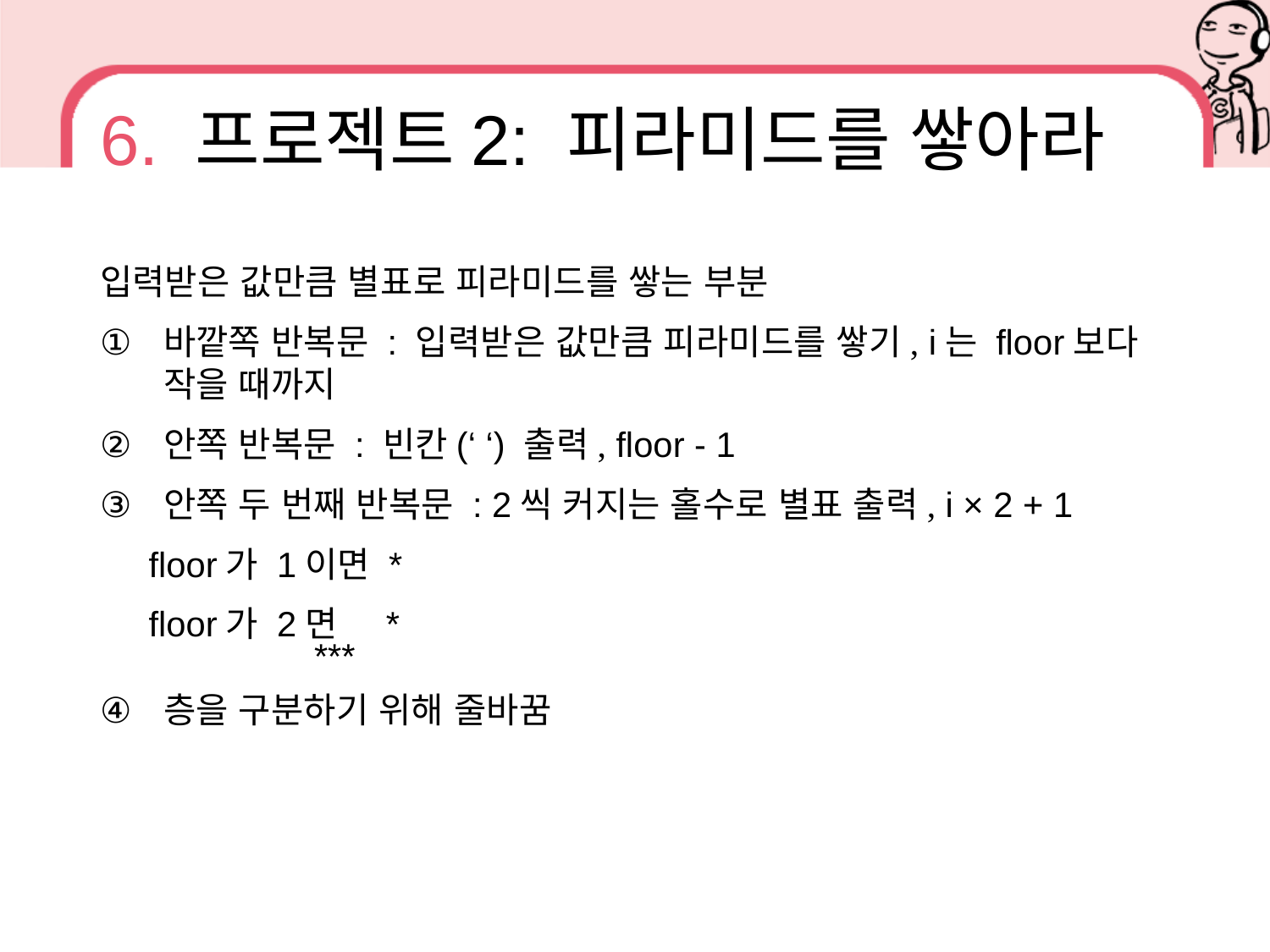

# 6. 프로젝트2: 피라미드를 쌓아라
입력받은 값만큼 별표로 피라미드를 쌓는 부분
바깥쪽 반복문 : 입력받은 값만큼 피라미드를 쌓기, i는 floor보다 작을 때까지
안쪽 반복문 : 빈칸(‘ ‘) 출력, floor - 1
안쪽 두 번째 반복문 : 2씩 커지는 홀수로 별표 출력, i × 2 + 1
     floor가 1이면 *
     floor가 2면    *
                      ***
층을 구분하기 위해 줄바꿈